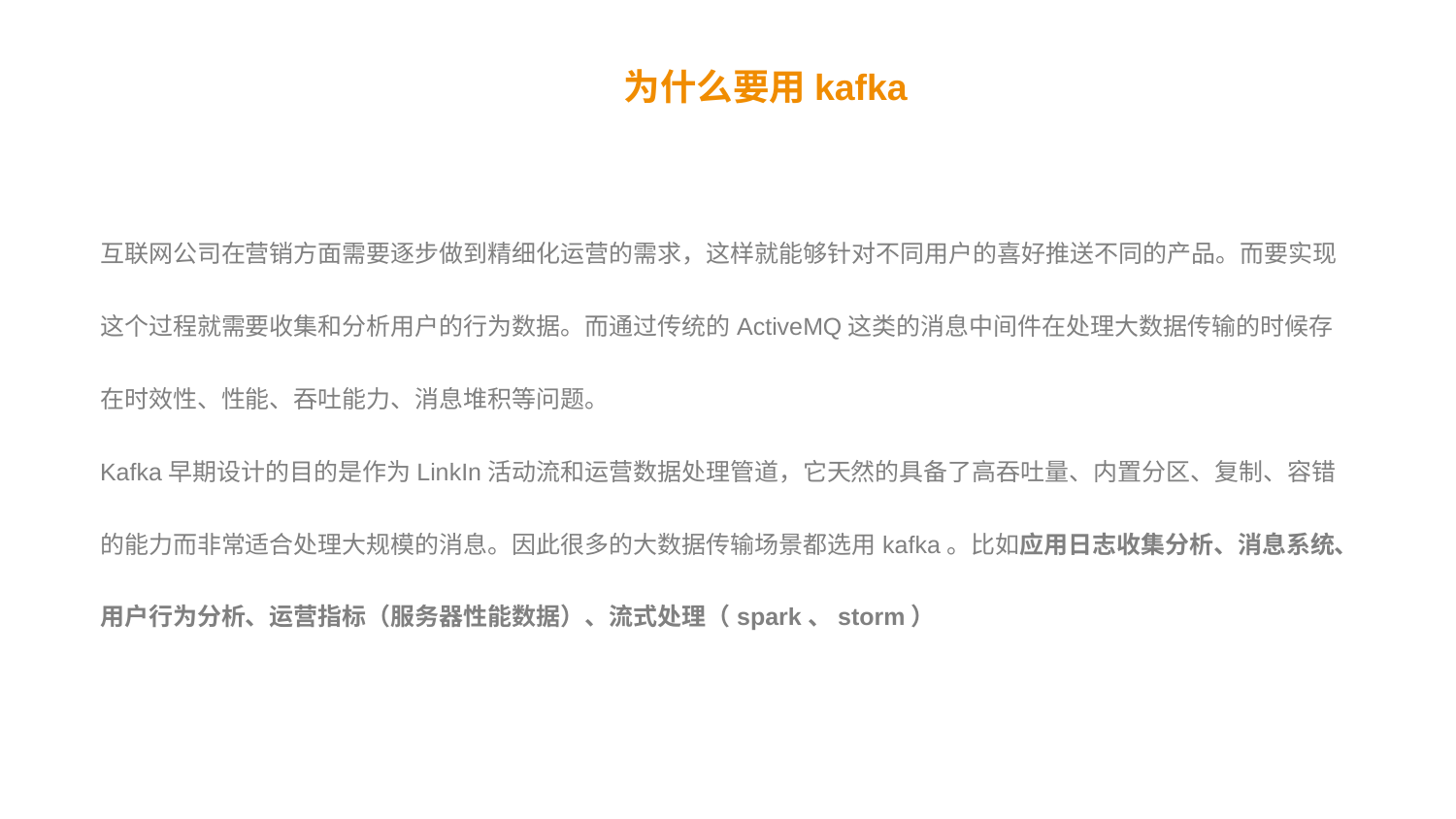

为什么要用kafka

互联网公司在营销方面需要逐步做到精细化运营的需求，这样就能够针对不同用户的喜好推送不同的产品。而要实现这个过程就需要收集和分析用户的行为数据。而通过传统的ActiveMQ这类的消息中间件在处理大数据传输的时候存在时效性、性能、吞吐能力、消息堆积等问题。
Kafka早期设计的目的是作为LinkIn活动流和运营数据处理管道，它天然的具备了高吞吐量、内置分区、复制、容错的能力而非常适合处理大规模的消息。因此很多的大数据传输场景都选用kafka。比如应用日志收集分析、消息系统、用户行为分析、运营指标（服务器性能数据）、流式处理（spark、storm）